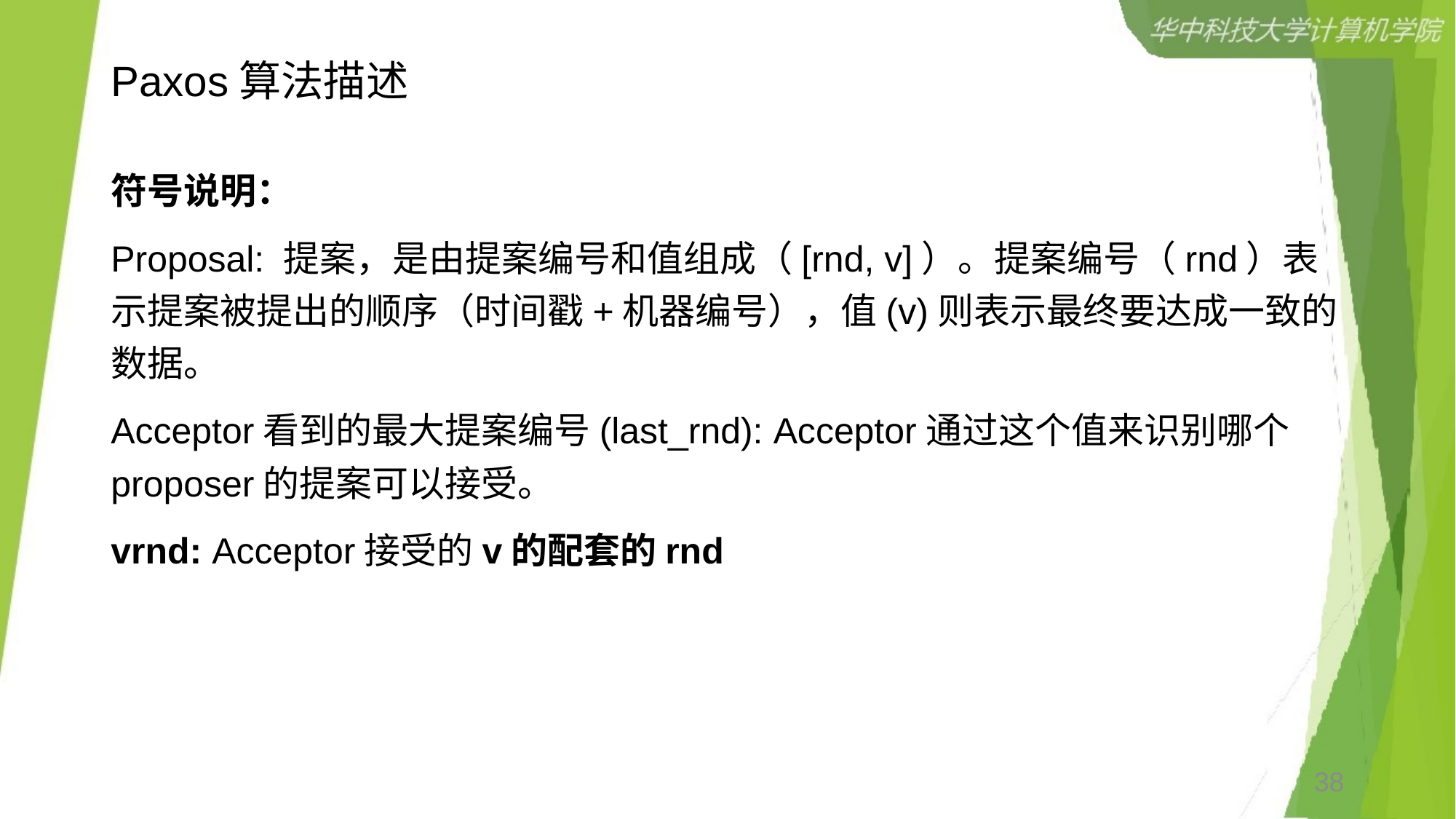

# Paxos算法描述
符号说明：
Proposal: 提案，是由提案编号和值组成（[rnd, v]）。提案编号（rnd）表示提案被提出的顺序（时间戳+机器编号），值(v)则表示最终要达成一致的数据。
Acceptor看到的最大提案编号(last_rnd): Acceptor通过这个值来识别哪个proposer的提案可以接受。
vrnd: Acceptor接受的v的配套的rnd
38